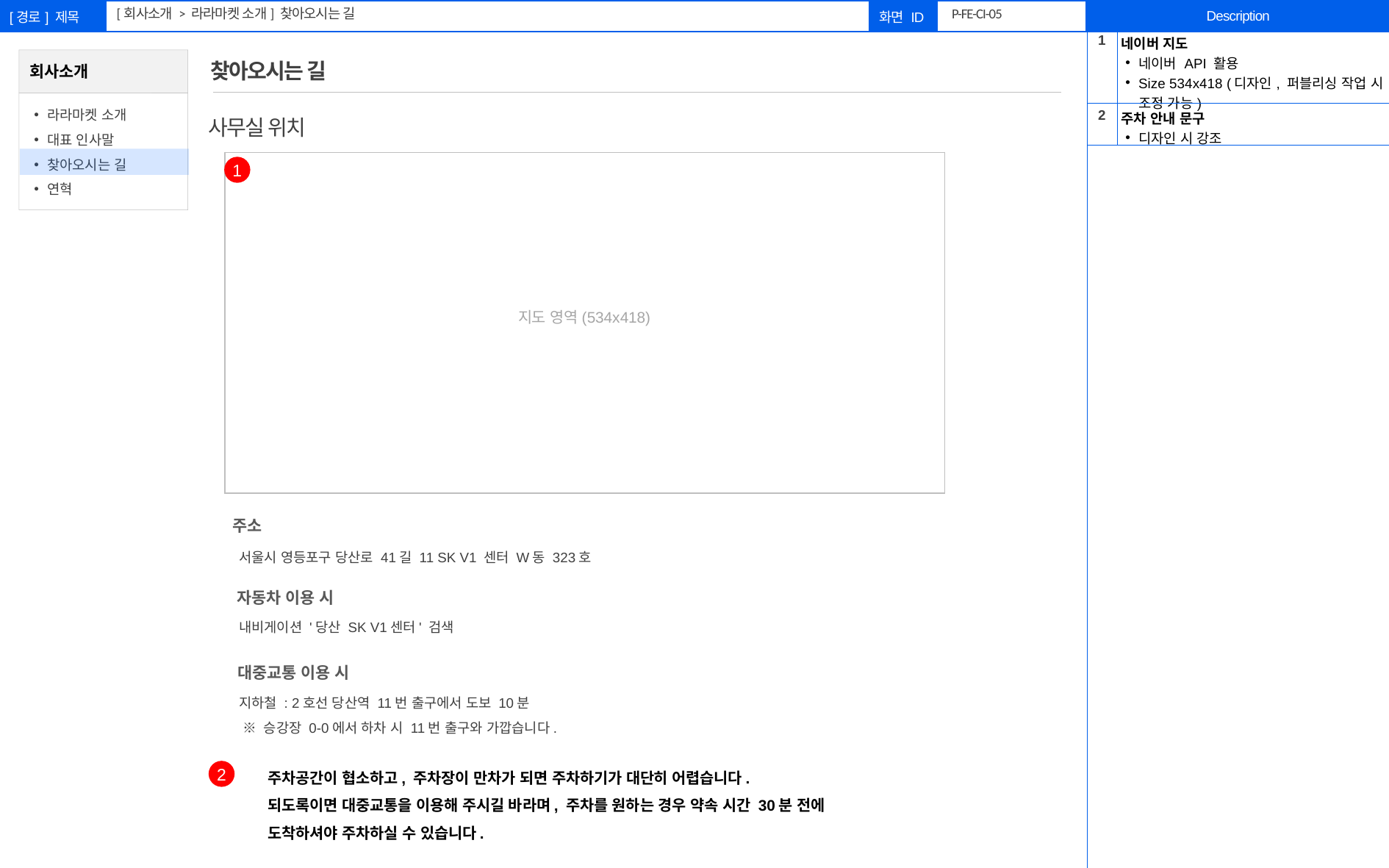

[회사소개 > 라라마켓 소개] 찾아오시는 길
# P-FE-CI-05
| 1 | 네이버 지도 네이버 API 활용 Size 534x418 (디자인, 퍼블리싱 작업 시 조정 가능) |
| --- | --- |
| 2 | 주차 안내 문구 디자인 시 강조 |
|  |  |
찾아오시는 길
사무실 위치

|  |
| --- |
1
지도 영역(534x418)
주소
서울시 영등포구 당산로 41길 11 SK V1 센터 W동 323호
자동차 이용 시
내비게이션 '당산 SK V1센터' 검색
대중교통 이용 시
지하철 : 2호선 당산역 11번 출구에서 도보 10분
 ※ 승강장 0-0에서 하차 시 11번 출구와 가깝습니다.
주차공간이 협소하고, 주차장이 만차가 되면 주차하기가 대단히 어렵습니다.
되도록이면 대중교통을 이용해 주시길 바라며, 주차를 원하는 경우 약속 시간 30분 전에
도착하셔야 주차하실 수 있습니다.
2